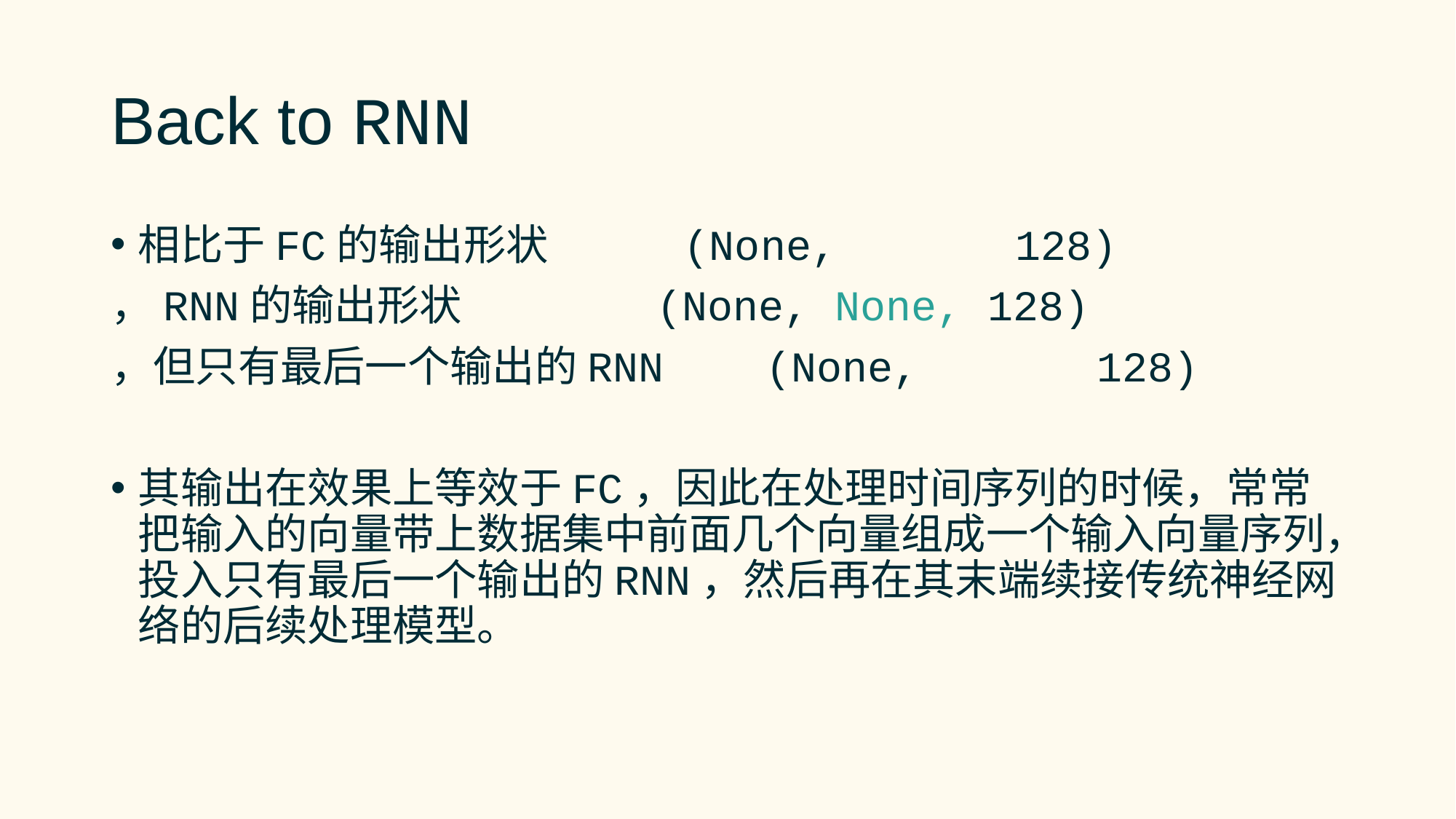

# Back to RNN
相比于FC的输出形状		(None,       128)
，RNN的输出形状		(None, None, 128)
，但只有最后一个输出的RNN	(None,       128)

其输出在效果上等效于FC，因此在处理时间序列的时候，常常把输入的向量带上数据集中前面几个向量组成一个输入向量序列，投入只有最后一个输出的RNN，然后再在其末端续接传统神经网络的后续处理模型。